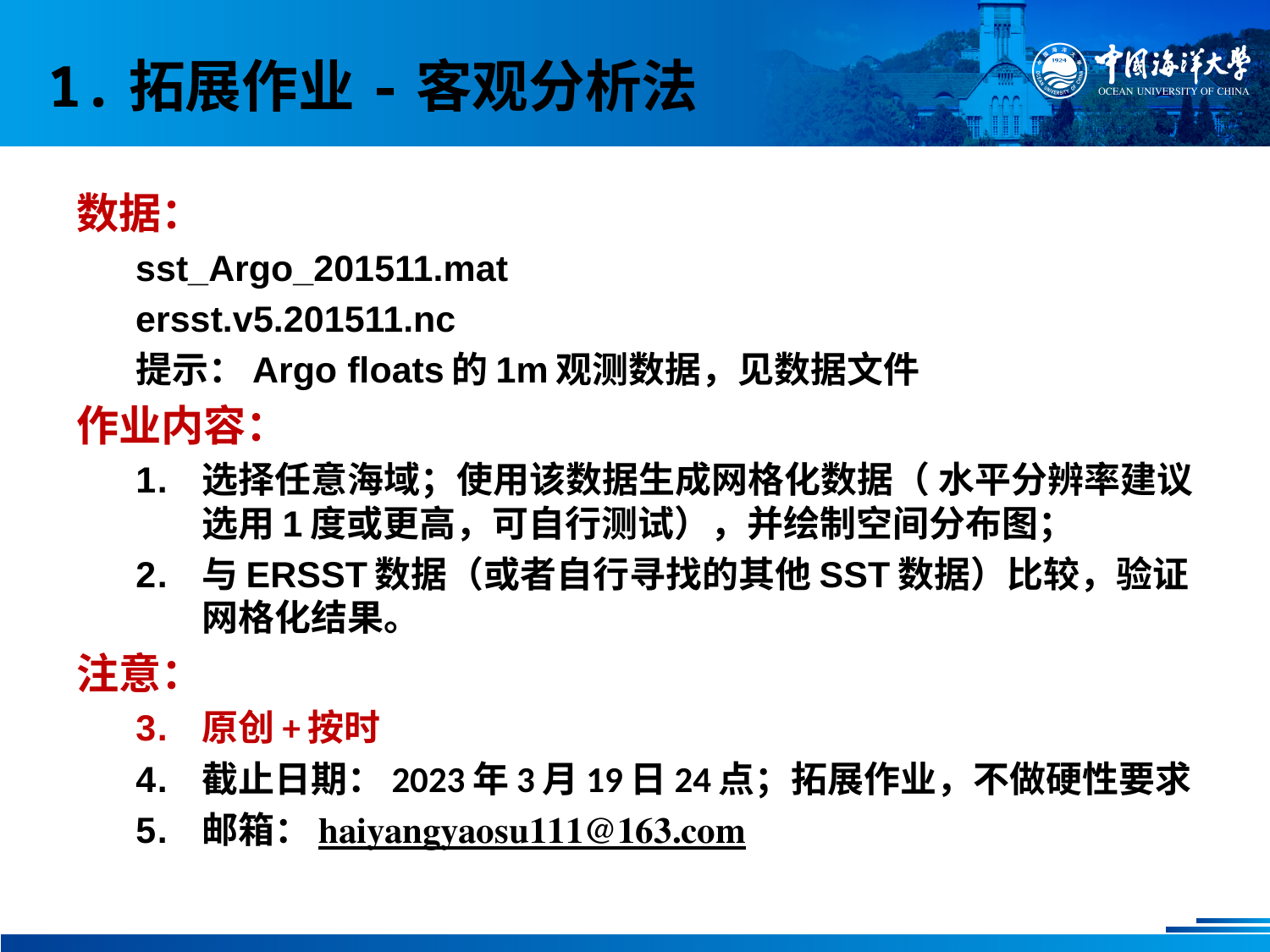

# 1.拓展作业-客观分析法
数据：
sst_Argo_201511.mat
ersst.v5.201511.nc
提示：Argo floats的1m观测数据，见数据文件
作业内容：
选择任意海域；使用该数据生成网格化数据（ 水平分辨率建议选用1度或更高，可自行测试），并绘制空间分布图；
与ERSST数据（或者自行寻找的其他SST数据）比较，验证网格化结果。
注意：
原创+按时
截止日期：2023年3月19日24点；拓展作业，不做硬性要求
邮箱：haiyangyaosu111@163.com